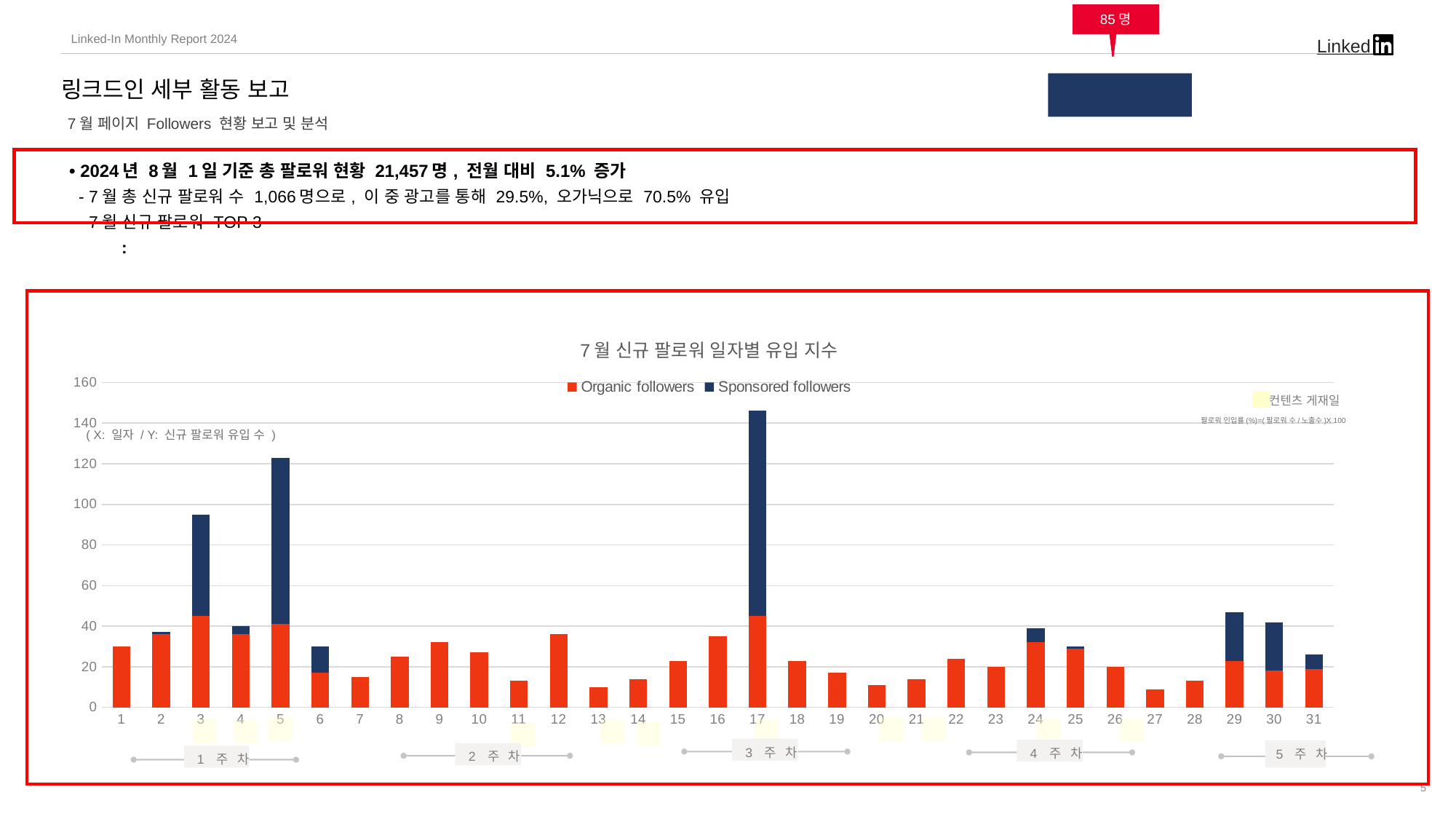

85명

링크드인 세부 활동 보고
BIO International Convention 포스터
7월 페이지 Followers 현황 보고 및 분석

| • 2024년 8월 1일 기준 총 팔로워 현황 21,457명, 전월 대비 5.1% 증가 |
| --- |
| - 7월 총 신규 팔로워 수 1,066명으로, 이 중 광고를 통해 29.5%, 오가닉으로 70.5% 유입 |
| - 7월 신규 팔로워 TOP 3 |
| : |

### Chart:

| Category | Organic followers | Sponsored followers |
|---|---|---|
| 45474 | 30.0 | 0.0 |
| 45475 | 36.0 | 1.0 |
| 45476 | 45.0 | 50.0 |
| 45477 | 36.0 | 4.0 |
| 45478 | 41.0 | 82.0 |
| 45479 | 17.0 | 13.0 |
| 45480 | 15.0 | 0.0 |
| 45481 | 25.0 | 0.0 |
| 45482 | 32.0 | 0.0 |
| 45483 | 27.0 | 0.0 |
| 45484 | 13.0 | 0.0 |
| 45485 | 36.0 | 0.0 |
| 45486 | 10.0 | 0.0 |
| 45487 | 14.0 | 0.0 |
| 45488 | 23.0 | 0.0 |
| 45489 | 35.0 | 0.0 |
| 45490 | 45.0 | 101.0 |
| 45491 | 23.0 | 0.0 |
| 45492 | 17.0 | 0.0 |
| 45493 | 11.0 | 0.0 |
| 45494 | 14.0 | 0.0 |
| 45495 | 24.0 | 0.0 |
| 45496 | 20.0 | 0.0 |
| 45497 | 32.0 | 7.0 |
| 45498 | 29.0 | 1.0 |
| 45499 | 20.0 | 0.0 |
| 45500 | 9.0 | 0.0 |
| 45501 | 13.0 | 0.0 |
| 45502 | 23.0 | 24.0 |
| 45503 | 18.0 | 24.0 |
| 45504 | 19.0 | 7.0 |
컨텐츠 게재일

팔로워 인입률(%)=(팔로워 수/노출수)X 100
( X: 일자 / Y: 신규 팔로워 유입 수 )

 3주차
 4주차
 5주차
 2주차
 1주차
5